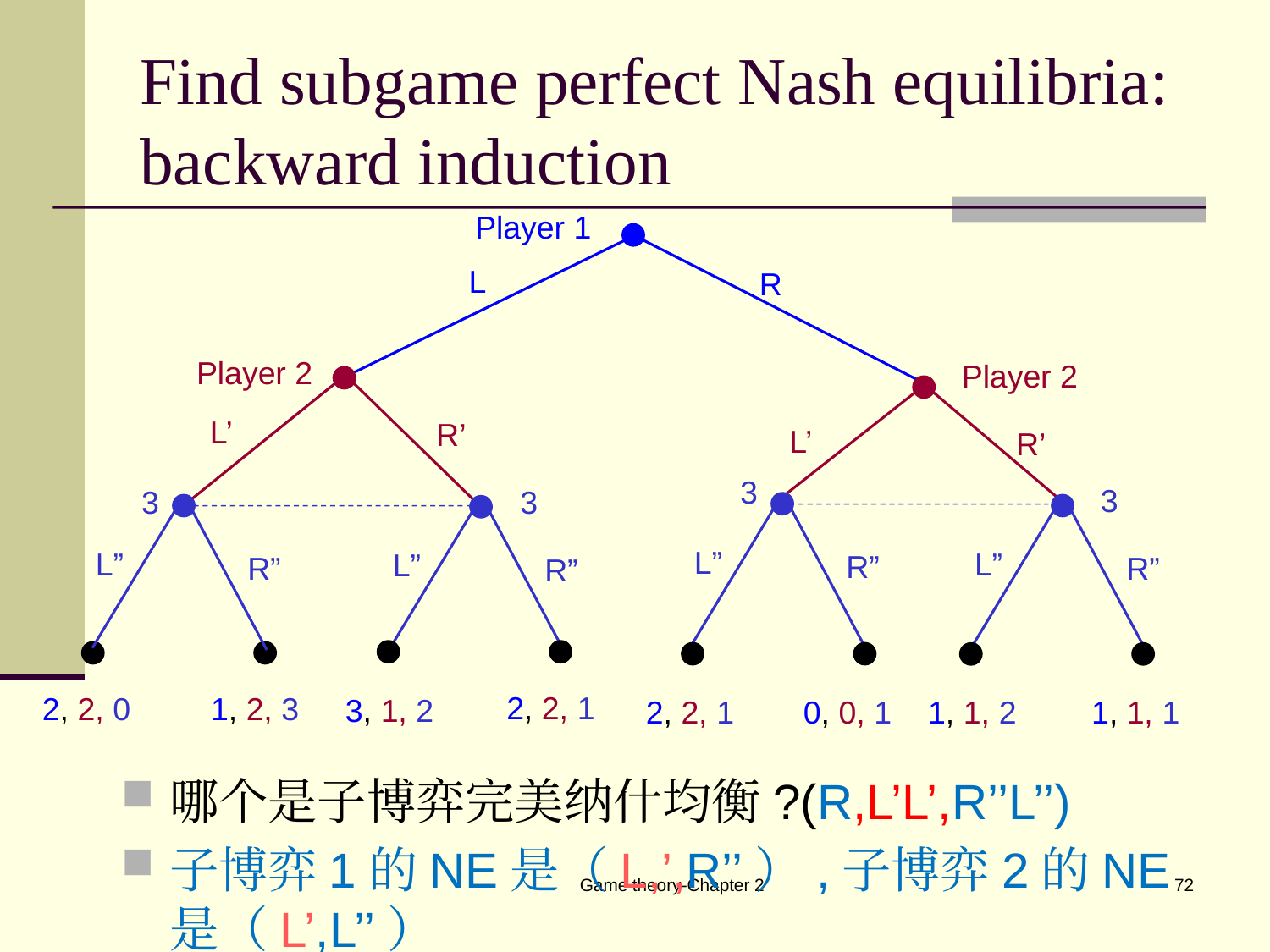

# Find subgame perfect Nash equilibria: backward induction
Player 1

L
R
Player 2
Player 2

L’
R’
L’
R’
3
3
3
3

L”
L”
L”
L”
R”
R”
R”
R”

2, 2, 1
1, 2, 3
2, 2, 0
3, 1, 2
2, 2, 1
0, 0, 1
1, 1, 2
1, 1, 1
哪个是子博弈完美纳什均衡?(R,L’L’,R’’L’’)
子博弈1的NE是（L,’,R’’）,子博弈2的NE是（L’,L’’）
Game theory-Chapter 2
72